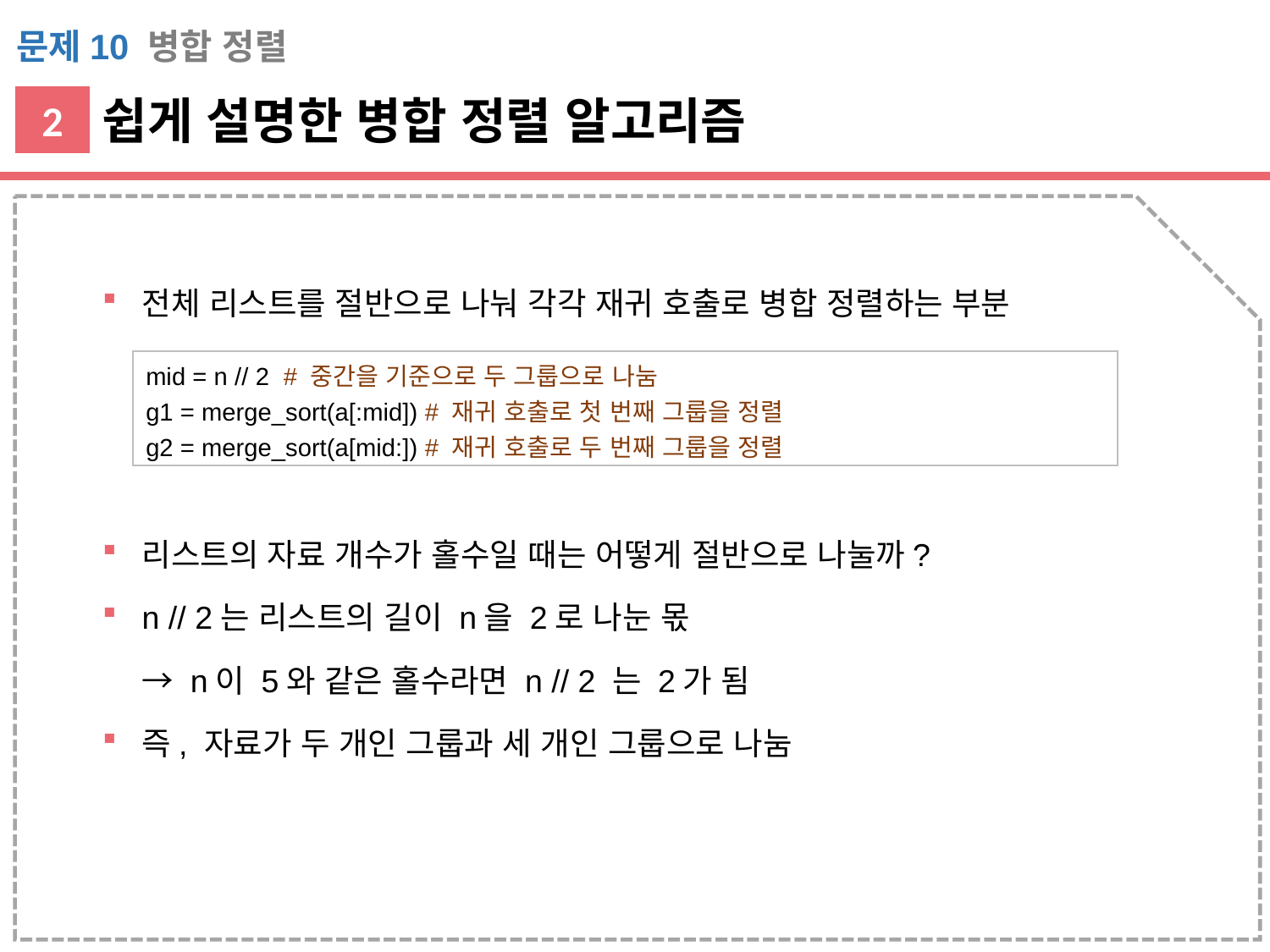

문제10 병합 정렬
쉽게 설명한 병합 정렬 알고리즘
2

전체 리스트를 절반으로 나눠 각각 재귀 호출로 병합 정렬하는 부분

리스트의 자료 개수가 홀수일 때는 어떻게 절반으로 나눌까?
n // 2는 리스트의 길이 n을 2로 나눈 몫
→ n이 5와 같은 홀수라면 n // 2 는 2가 됨
즉, 자료가 두 개인 그룹과 세 개인 그룹으로 나눔
mid = n // 2  # 중간을 기준으로 두 그룹으로 나눔
g1 = merge_sort(a[:mid]) # 재귀 호출로 첫 번째 그룹을 정렬
g2 = merge_sort(a[mid:]) # 재귀 호출로 두 번째 그룹을 정렬